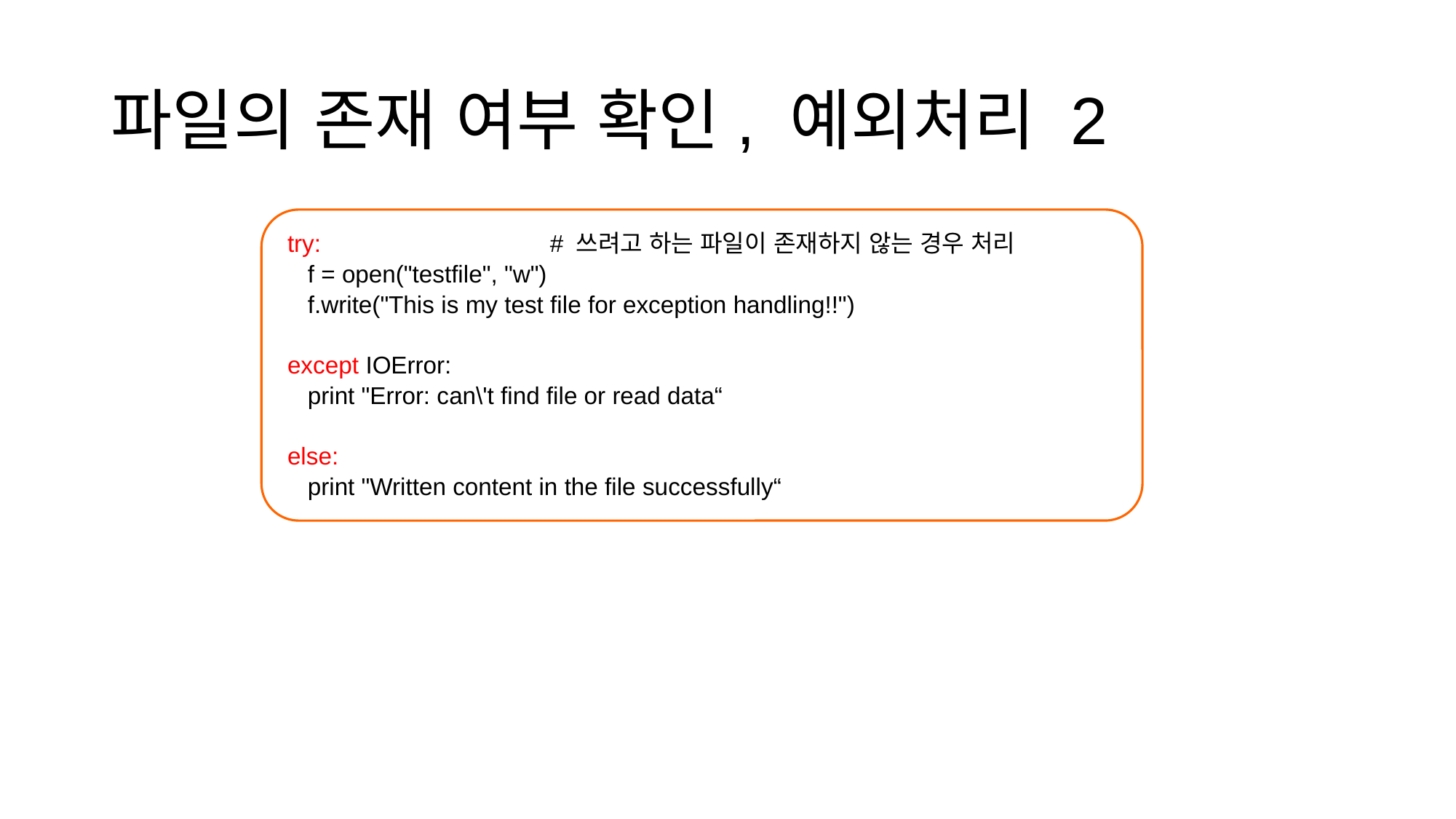

# 파일의 존재 여부 확인, 예외처리 2

try:                                  # 쓰려고 하는 파일이 존재하지 않는 경우 처리
   f = open("testfile", "w")
   f.write("This is my test file for exception handling!!")

except IOError:
   print "Error: can\'t find file or read data“

else:
   print "Written content in the file successfully“